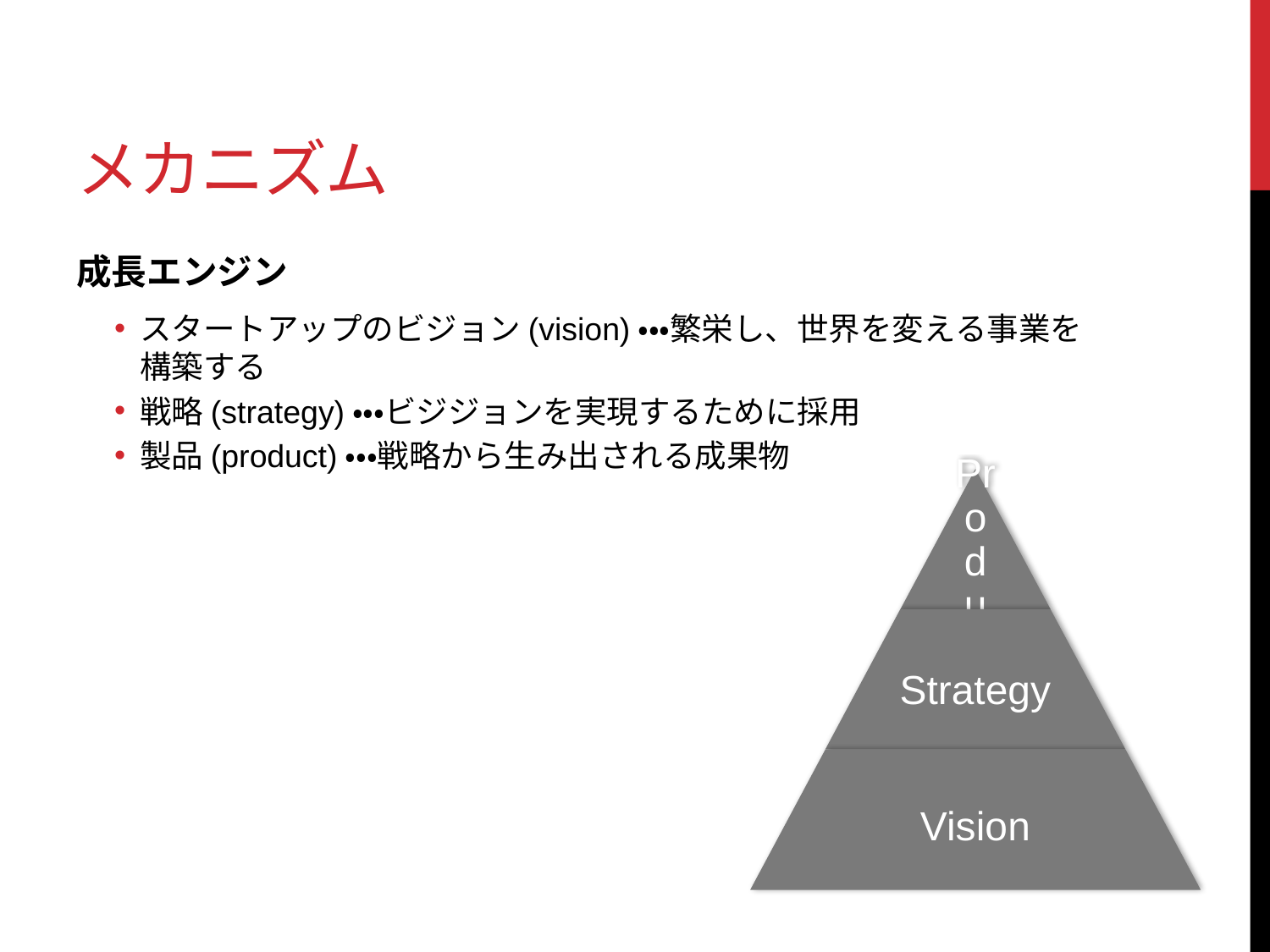

# メカニズム
成長エンジン
スタートアップのビジョン(vision)・・・繁栄し、世界を変える事業を構築する
戦略(strategy)・・・ビジジョンを実現するために採用
製品(product)・・・戦略から生み出される成果物

Product
Strategy
Vision